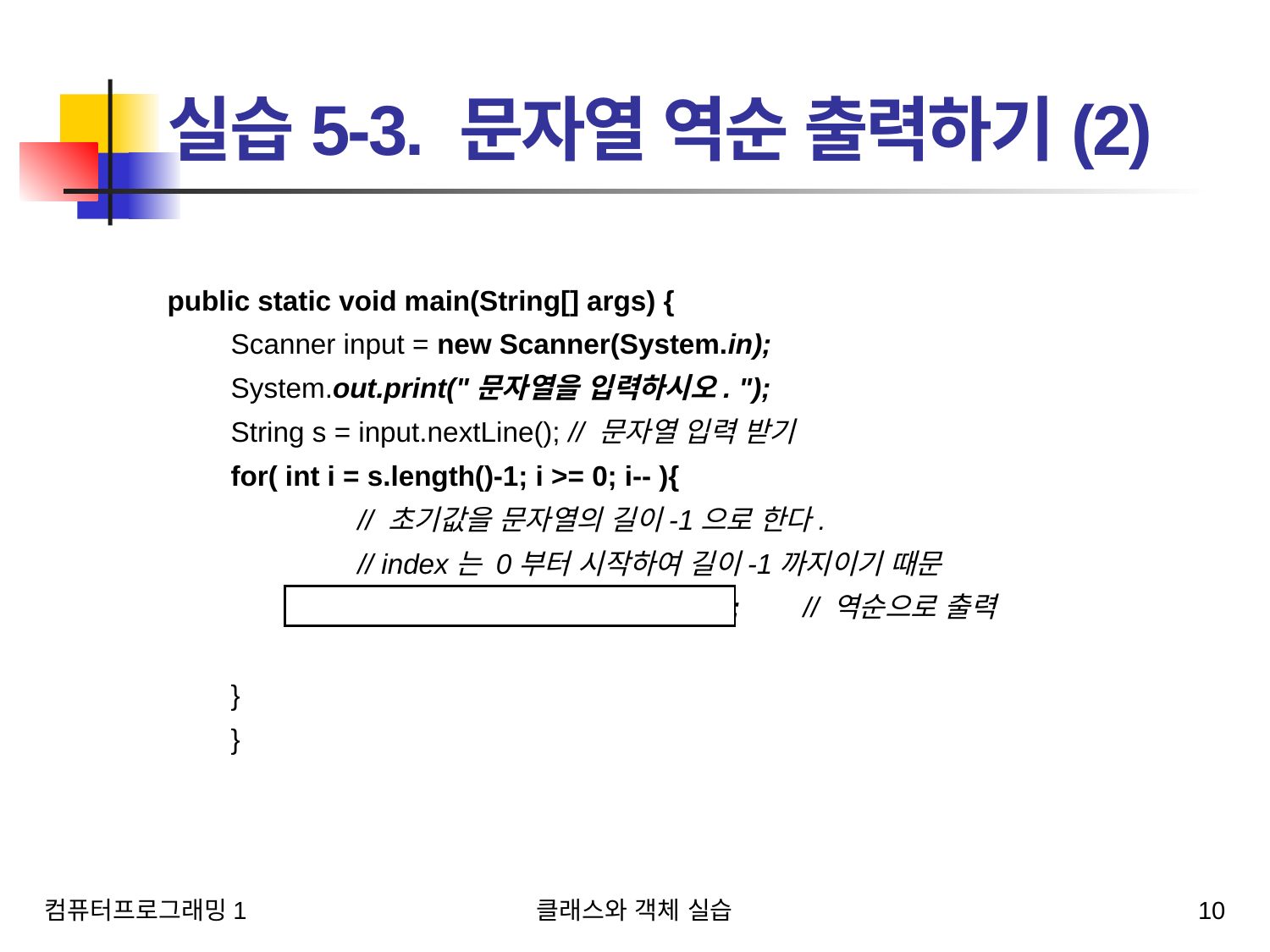

실습5-3. 문자열 역순 출력하기(2)
public static void main(String[] args) {
Scanner input = new Scanner(System.in);
System.out.print("문자열을 입력하시오. ");
String s = input.nextLine(); // 문자열 입력 받기
for( int i = s.length()-1; i >= 0; i-- ){
	// 초기값을 문자열의 길이-1으로 한다.
	// index는 0부터 시작하여 길이-1까지이기 때문
	System.out.print(s.charAt(i));        // 역순으로 출력

}
}

컴퓨터프로그래밍1
클래스와 객체 실습
10